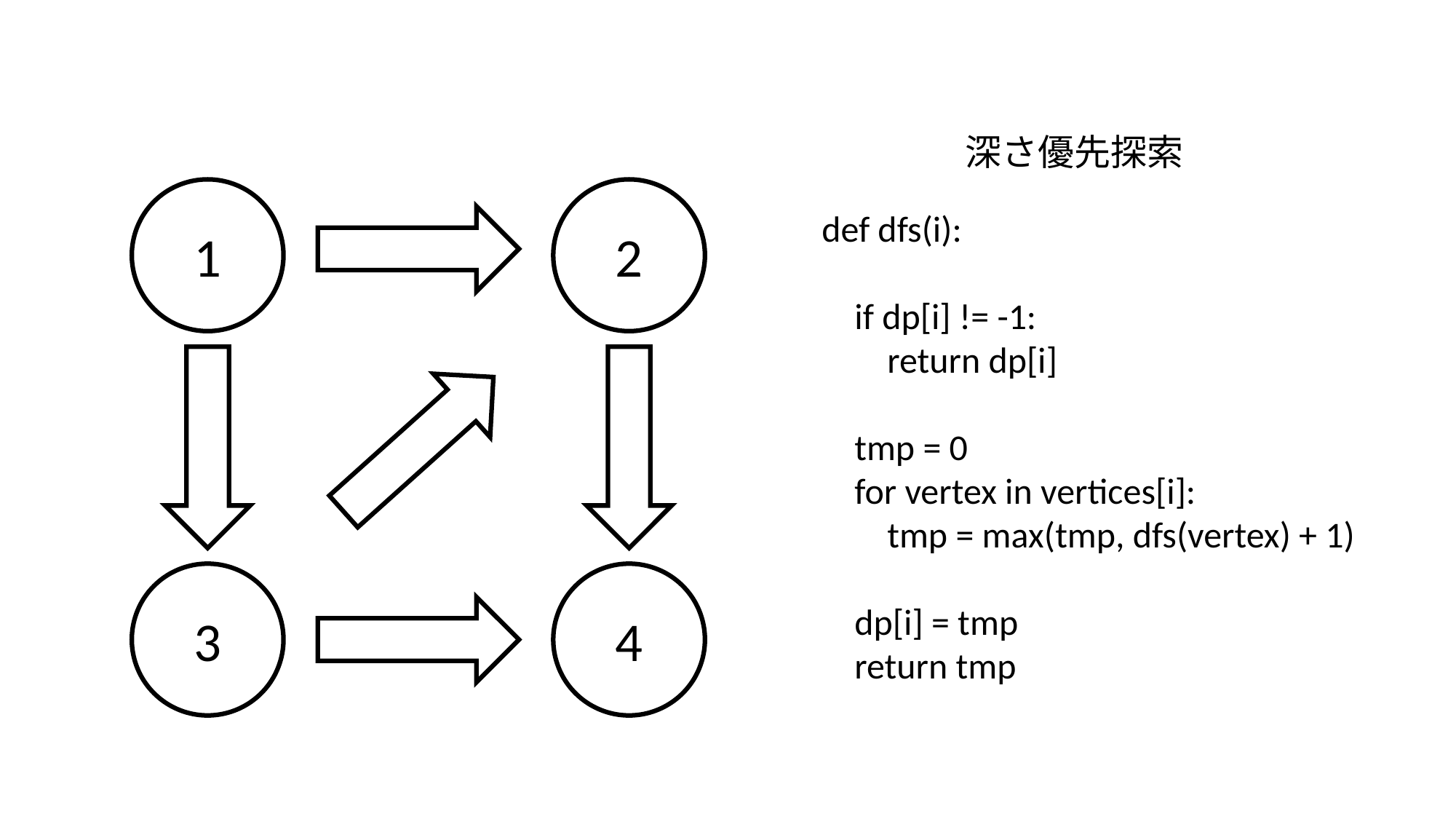

深さ優先探索
2
1
def dfs(i):

    if dp[i] != -1:
        return dp[i]

    tmp = 0
    for vertex in vertices[i]:
        tmp = max(tmp, dfs(vertex) + 1)

    dp[i] = tmp
    return tmp

3
4